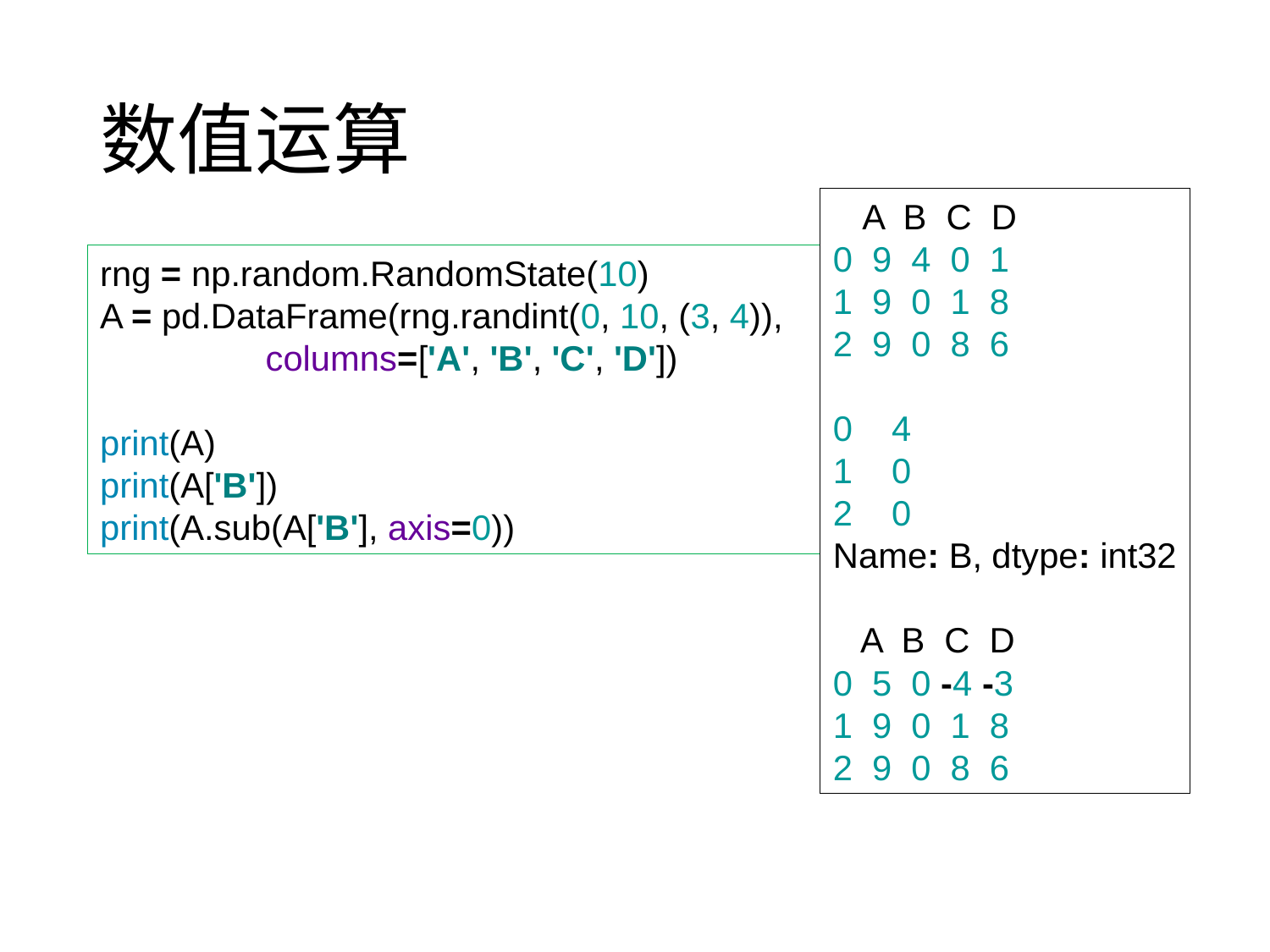

# 数值运算
   A  B  C  D
0  9  4  0  1
1  9  0  1  8
2  9  0  8  6
0    4
1    0
2    0
Name: B, dtype: int32
   A  B  C  D
0  5  0 -4 -3
1  9  0  1  8
2  9  0  8  6
rng = np.random.RandomState(10)
A = pd.DataFrame(rng.randint(0, 10, (3, 4)),
                 columns=['A', 'B', 'C', 'D'])
print(A)
print(A['B'])
print(A.sub(A['B'], axis=0))

39